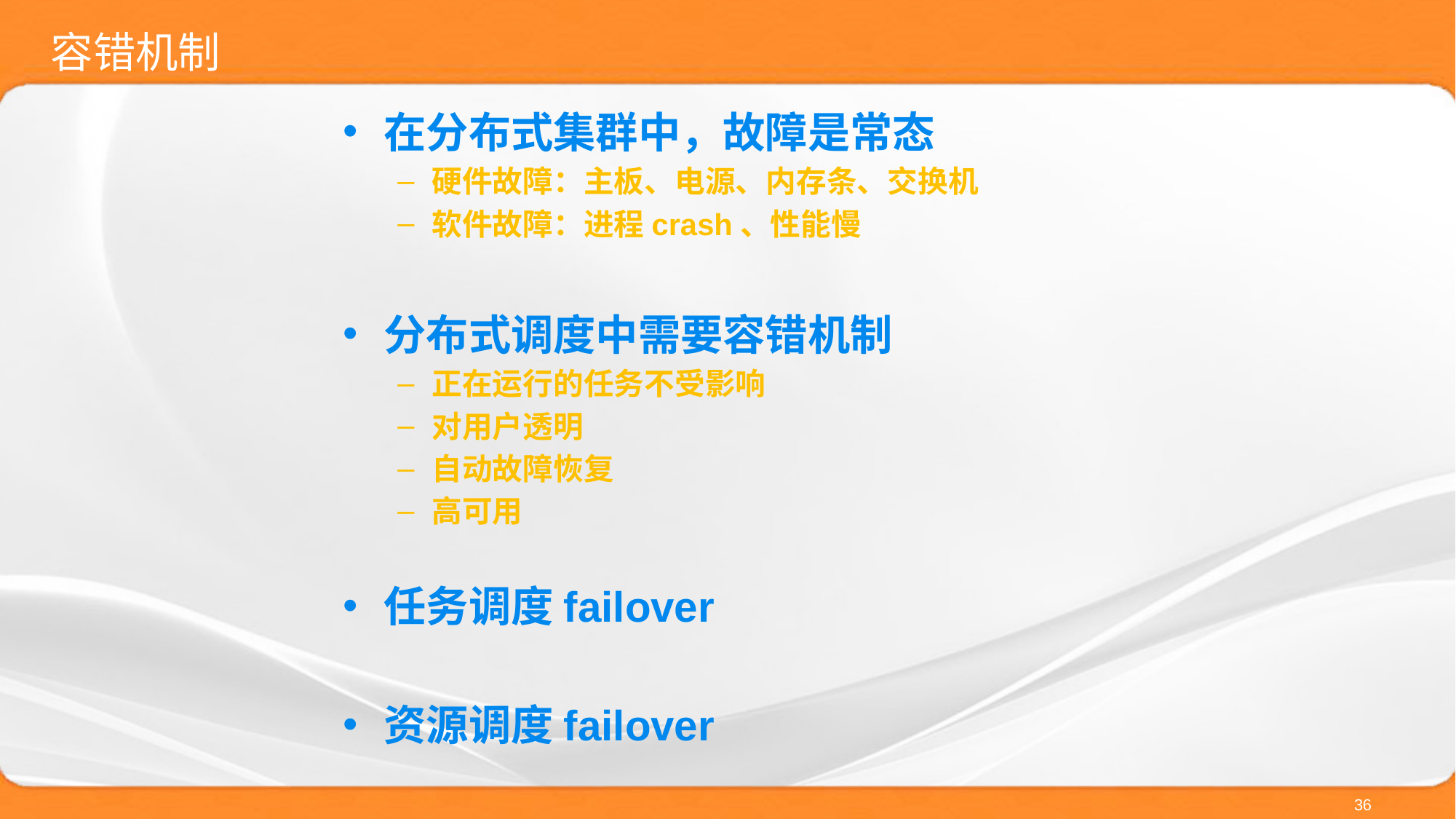

# 容错机制
在分布式集群中，故障是常态
硬件故障：主板、电源、内存条、交换机
软件故障：进程crash、性能慢

分布式调度中需要容错机制
正在运行的任务不受影响
对用户透明
自动故障恢复
高可用

任务调度failover

资源调度failover
36